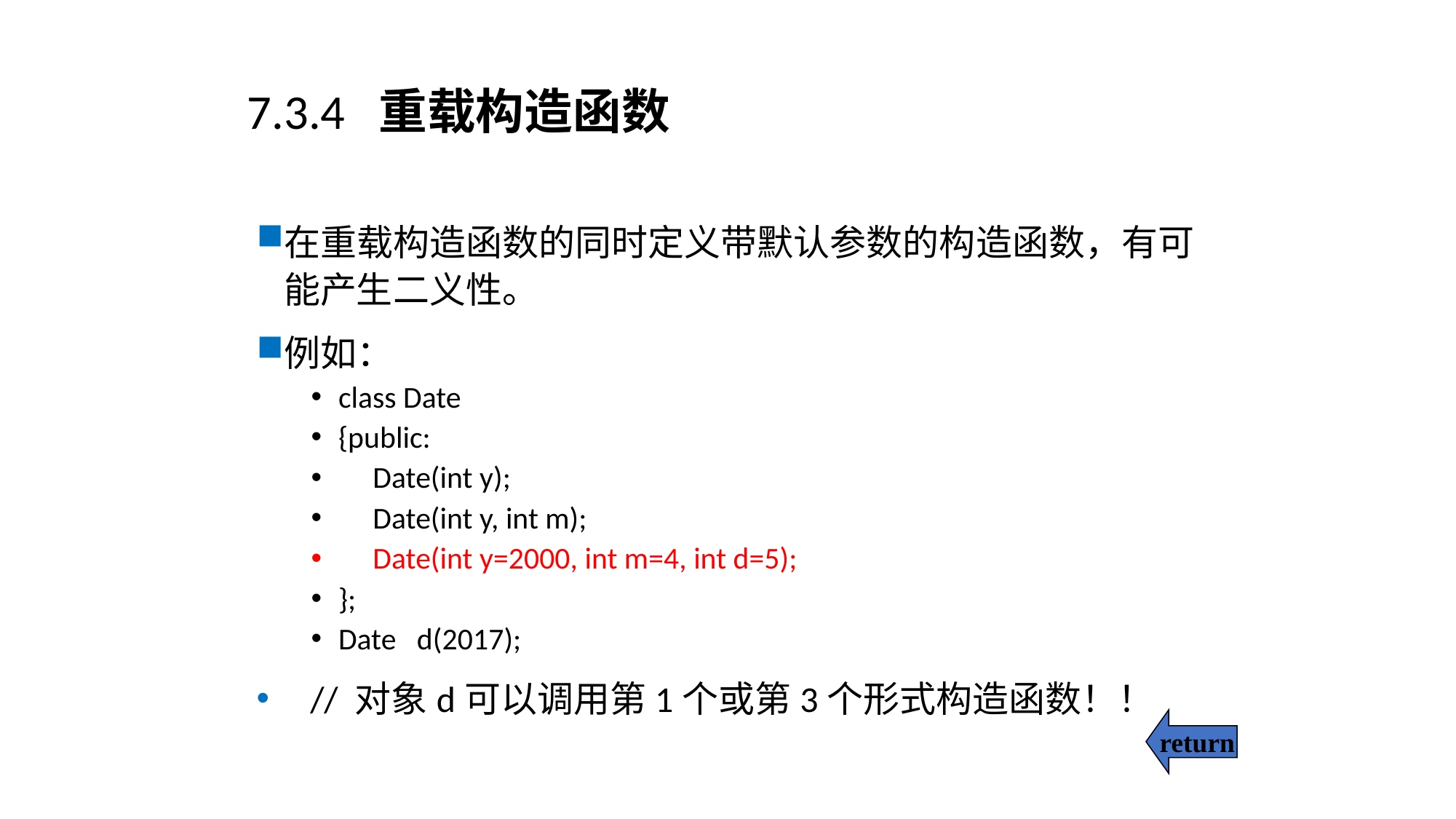

# 7.3.4  重载构造函数
在重载构造函数的同时定义带默认参数的构造函数，有可能产生二义性。
例如：
class Date
{public:
     Date(int y);
     Date(int y, int m);
     Date(int y=2000, int m=4, int d=5);
};
Date   d(2017);
     // 对象d可以调用第1个或第3个形式构造函数！！
return